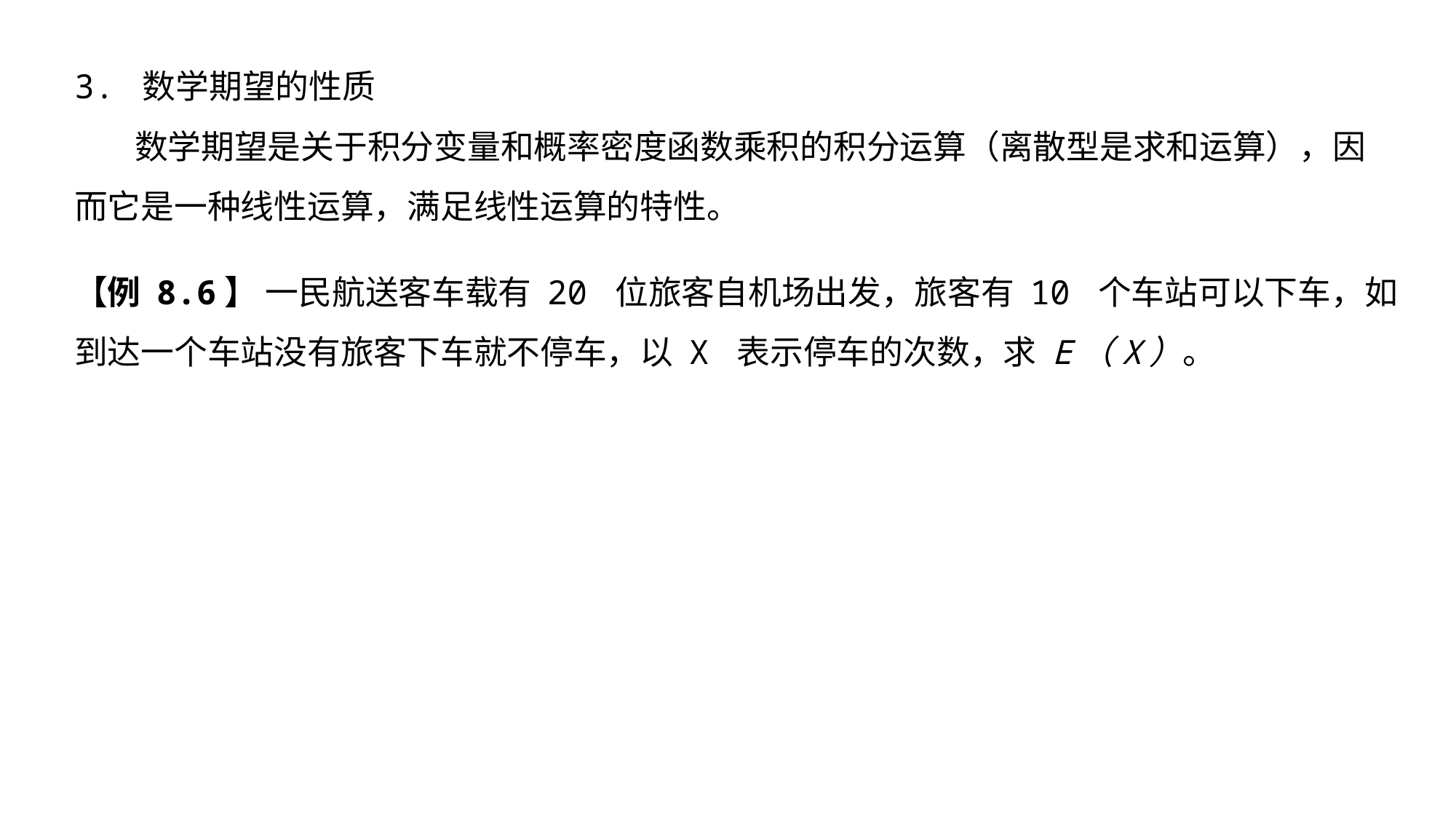

3. 数学期望的性质
       数学期望是关于积分变量和概率密度函数乘积的积分运算（离散型是求和运算），因而它是一种线性运算，满足线性运算的特性。
【例 8.6】 一民航送客车载有 20 位旅客自机场出发，旅客有 10 个车站可以下车，如到达一个车站没有旅客下车就不停车，以 X 表示停车的次数，求 E（X）。